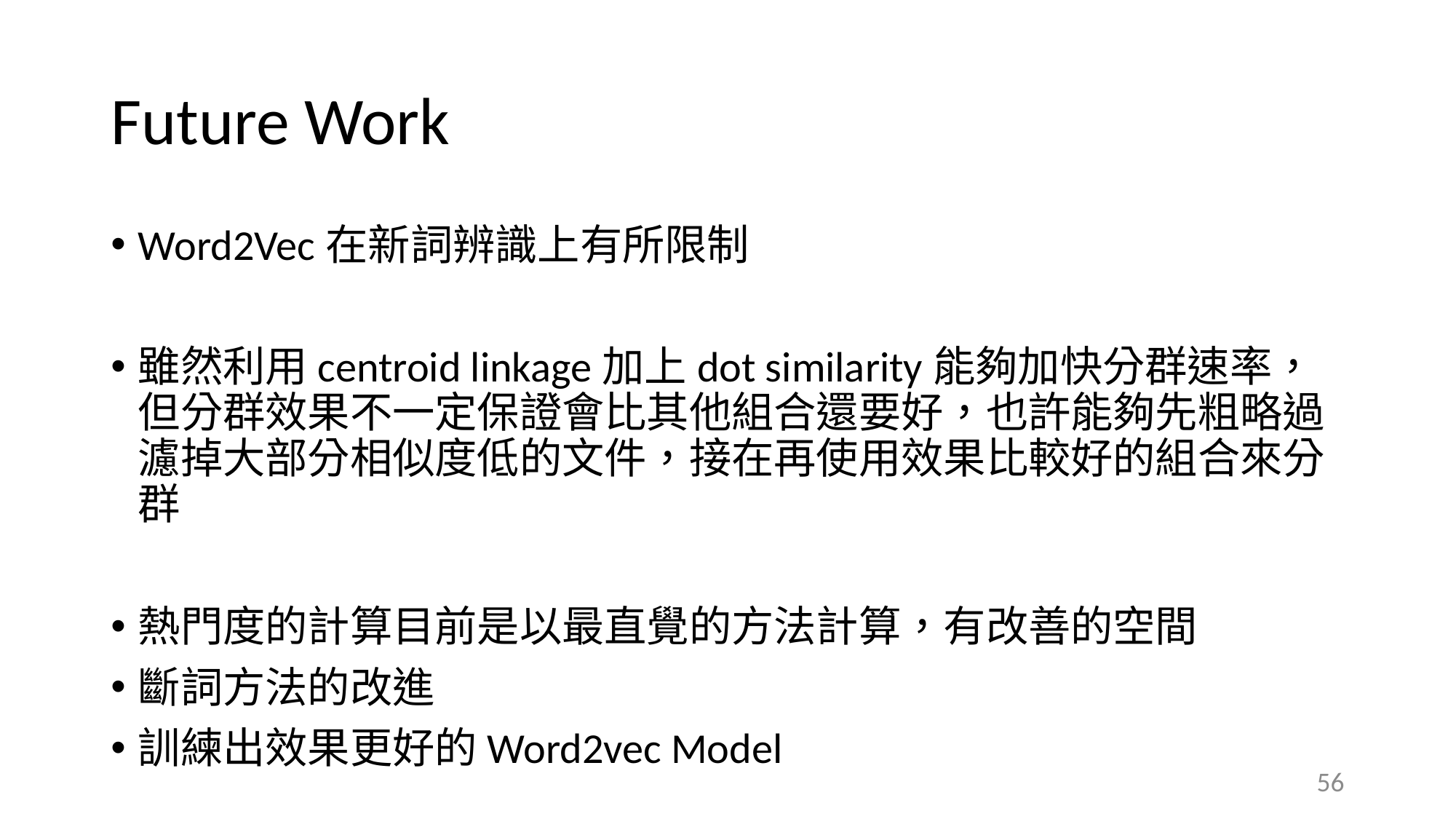

# Future Work
Word2Vec在新詞辨識上有所限制

雖然利用centroid linkage加上dot similarity能夠加快分群速率，但分群效果不一定保證會比其他組合還要好，也許能夠先粗略過濾掉大部分相似度低的文件，接在再使用效果比較好的組合來分群

熱門度的計算目前是以最直覺的方法計算，有改善的空間
斷詞方法的改進
訓練出效果更好的Word2vec Model

56